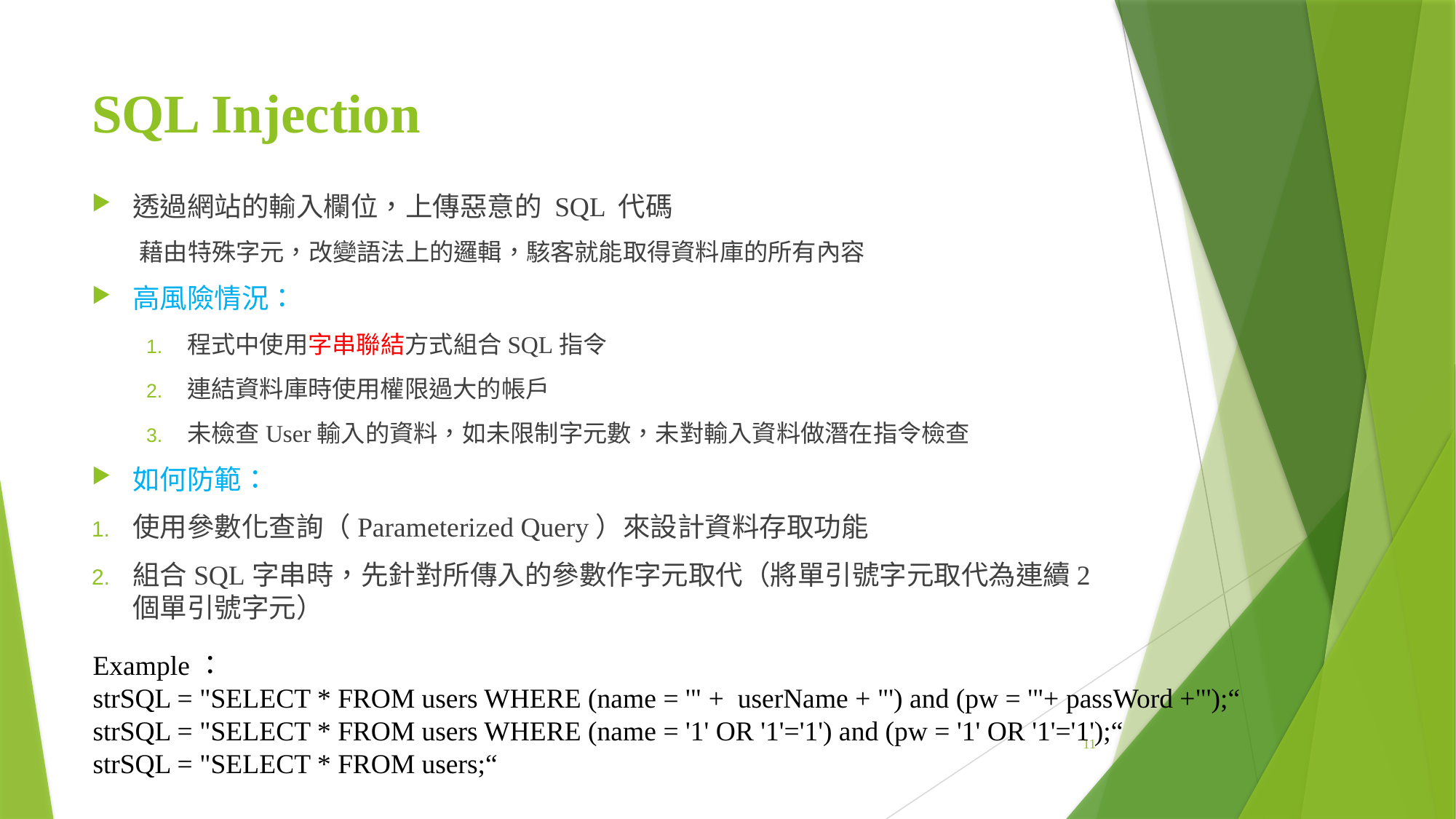

# SQL Injection
透過網站的輸入欄位，上傳惡意的 SQL 代碼
藉由特殊字元，改變語法上的邏輯，駭客就能取得資料庫的所有內容
高風險情況：
程式中使用字串聯結方式組合SQL指令
連結資料庫時使用權限過大的帳戶
未檢查User輸入的資料，如未限制字元數，未對輸入資料做潛在指令檢查
如何防範：
使用參數化查詢（Parameterized Query）來設計資料存取功能
組合SQL字串時，先針對所傳入的參數作字元取代（將單引號字元取代為連續2個單引號字元）

Example：
strSQL = "SELECT * FROM users WHERE (name = '" +  userName + "') and (pw = '"+ passWord +"');“
strSQL = "SELECT * FROM users WHERE (name = '1' OR '1'='1') and (pw = '1' OR '1'='1');“
strSQL = "SELECT * FROM users;“

11